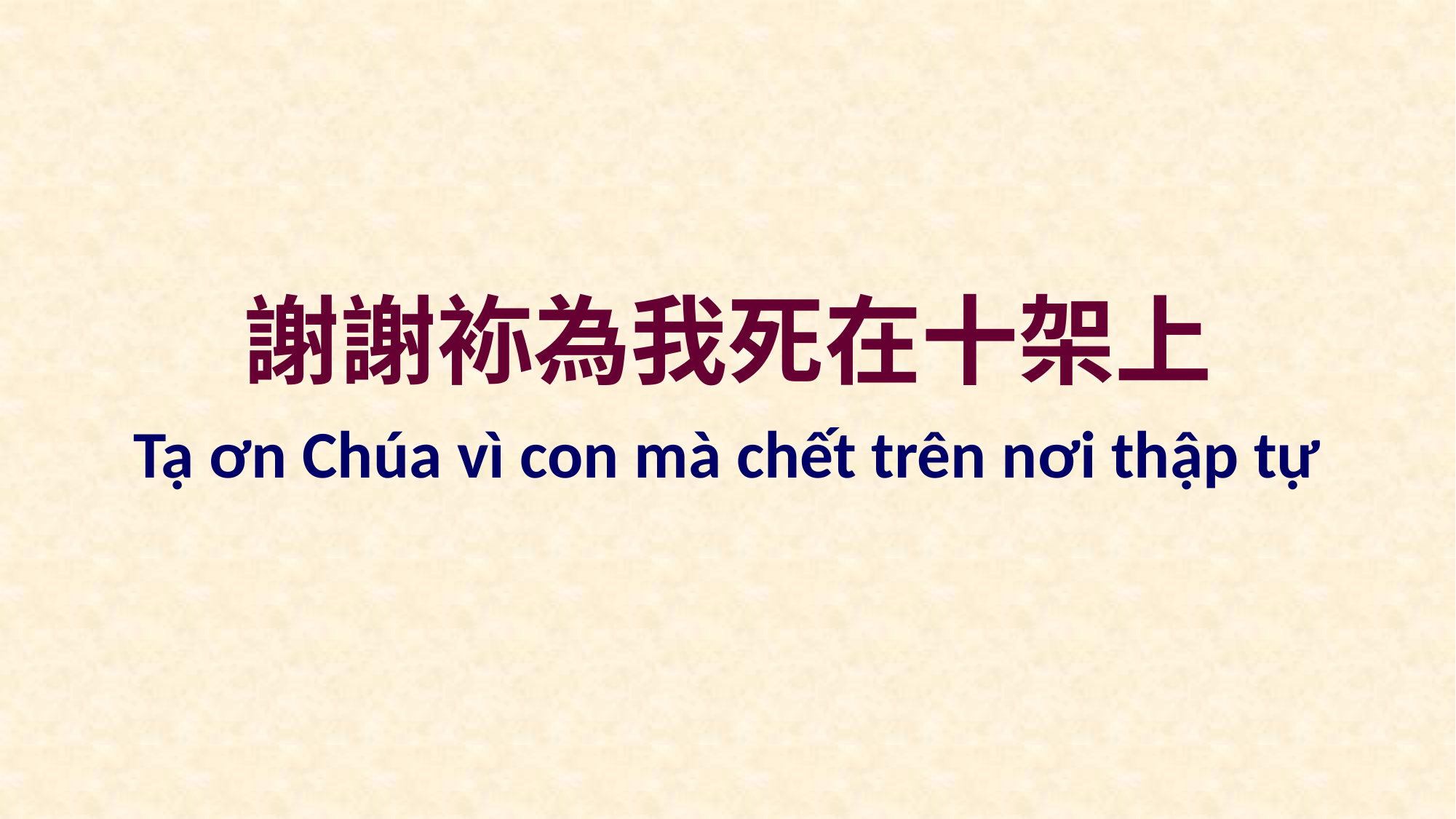

謝謝袮為我死在十架上
Tạ ơn Chúa vì con mà chết trên nơi thập tự